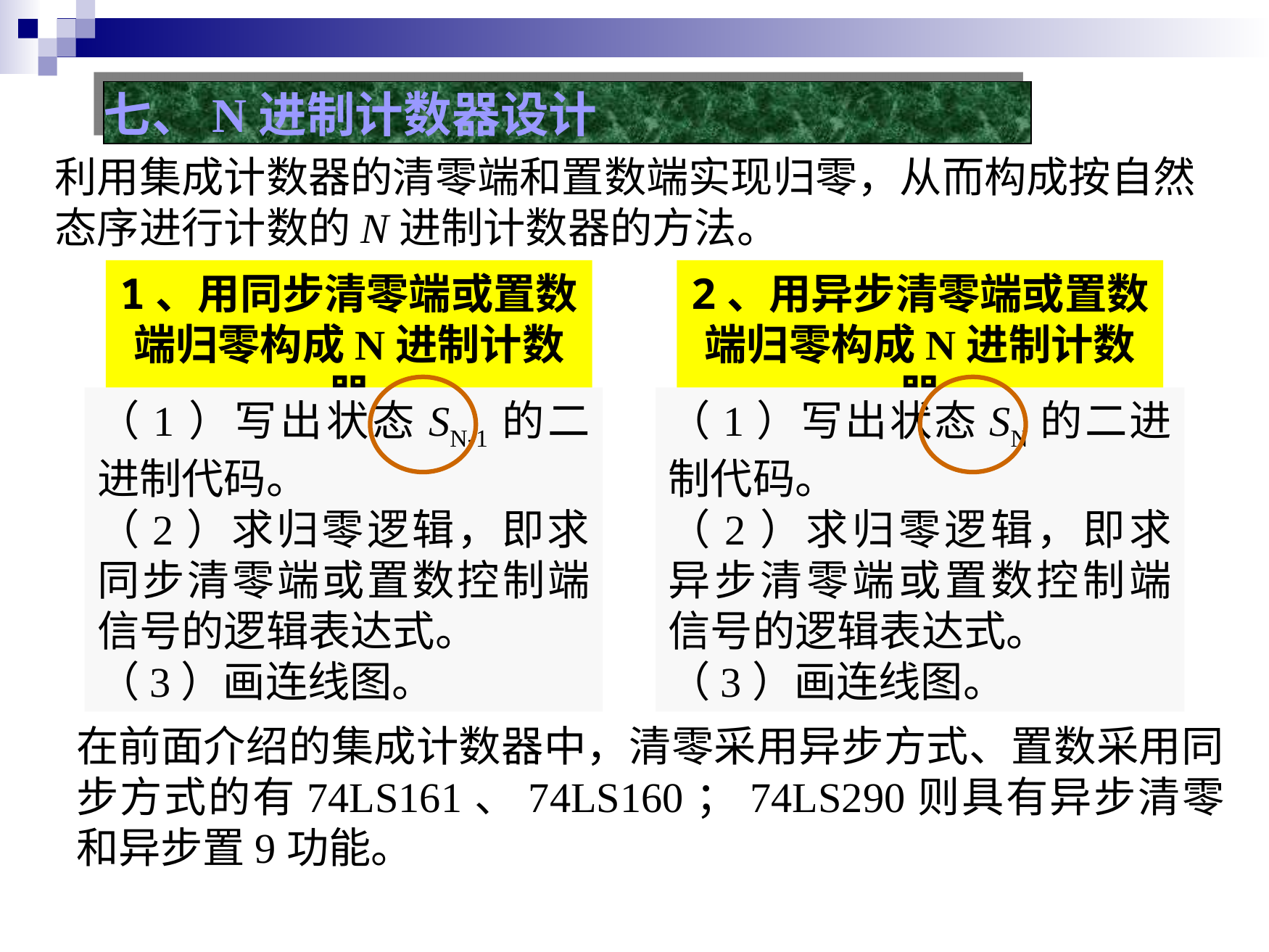

七、N进制计数器设计
利用集成计数器的清零端和置数端实现归零，从而构成按自然态序进行计数的N进制计数器的方法。
1、用同步清零端或置数端归零构成N进制计数器
2、用异步清零端或置数端归零构成N进制计数器

（1）写出状态SN-1的二进制代码。
（2）求归零逻辑，即求同步清零端或置数控制端信号的逻辑表达式。
（3）画连线图。
（1）写出状态SN的二进制代码。
（2）求归零逻辑，即求异步清零端或置数控制端信号的逻辑表达式。
（3）画连线图。
在前面介绍的集成计数器中，清零采用异步方式、置数采用同步方式的有74LS161、74LS160；74LS290则具有异步清零和异步置9功能。